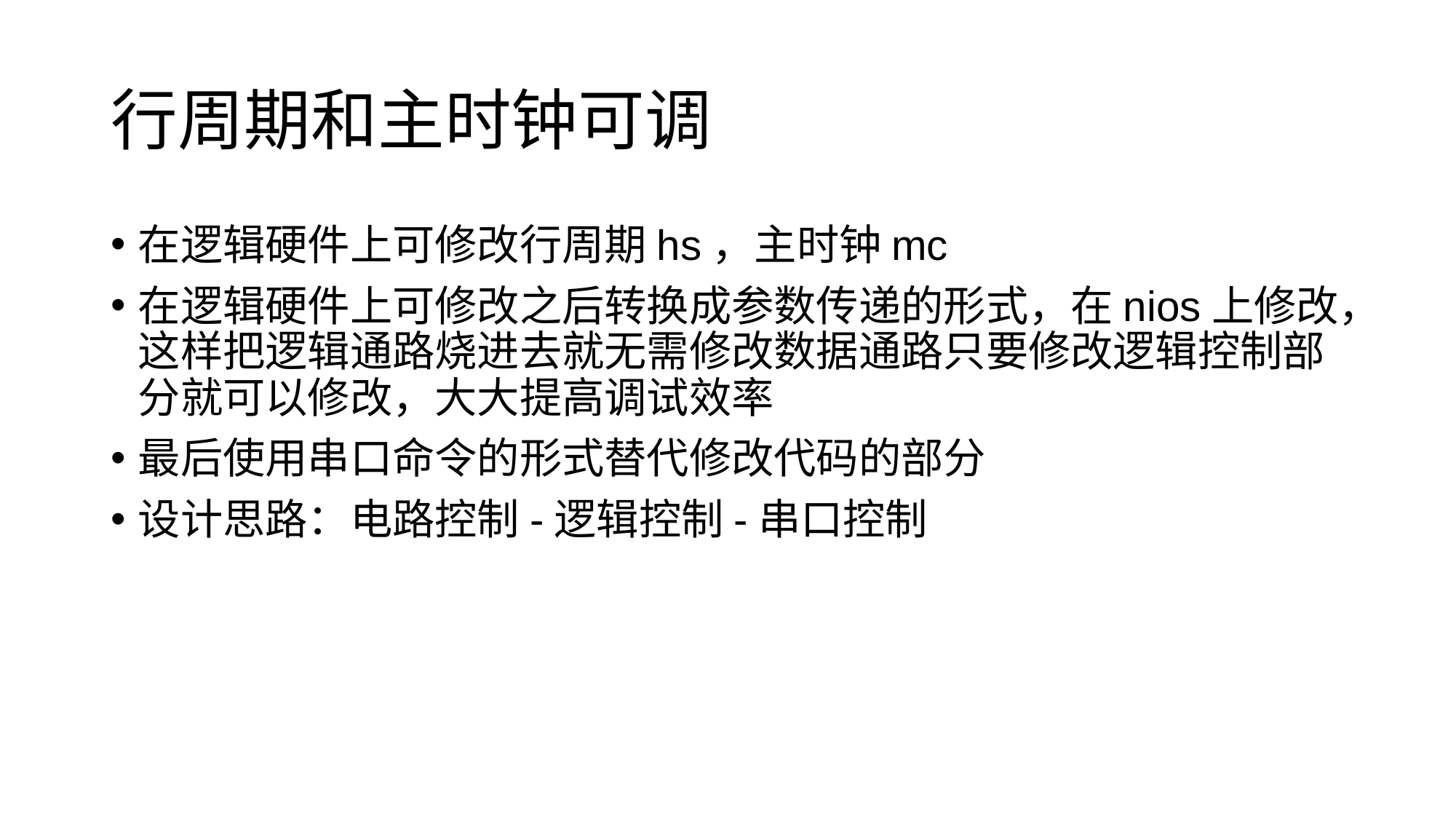

# 行周期和主时钟可调
在逻辑硬件上可修改行周期hs，主时钟mc
在逻辑硬件上可修改之后转换成参数传递的形式，在nios上修改，这样把逻辑通路烧进去就无需修改数据通路只要修改逻辑控制部分就可以修改，大大提高调试效率
最后使用串口命令的形式替代修改代码的部分
设计思路：电路控制-逻辑控制-串口控制